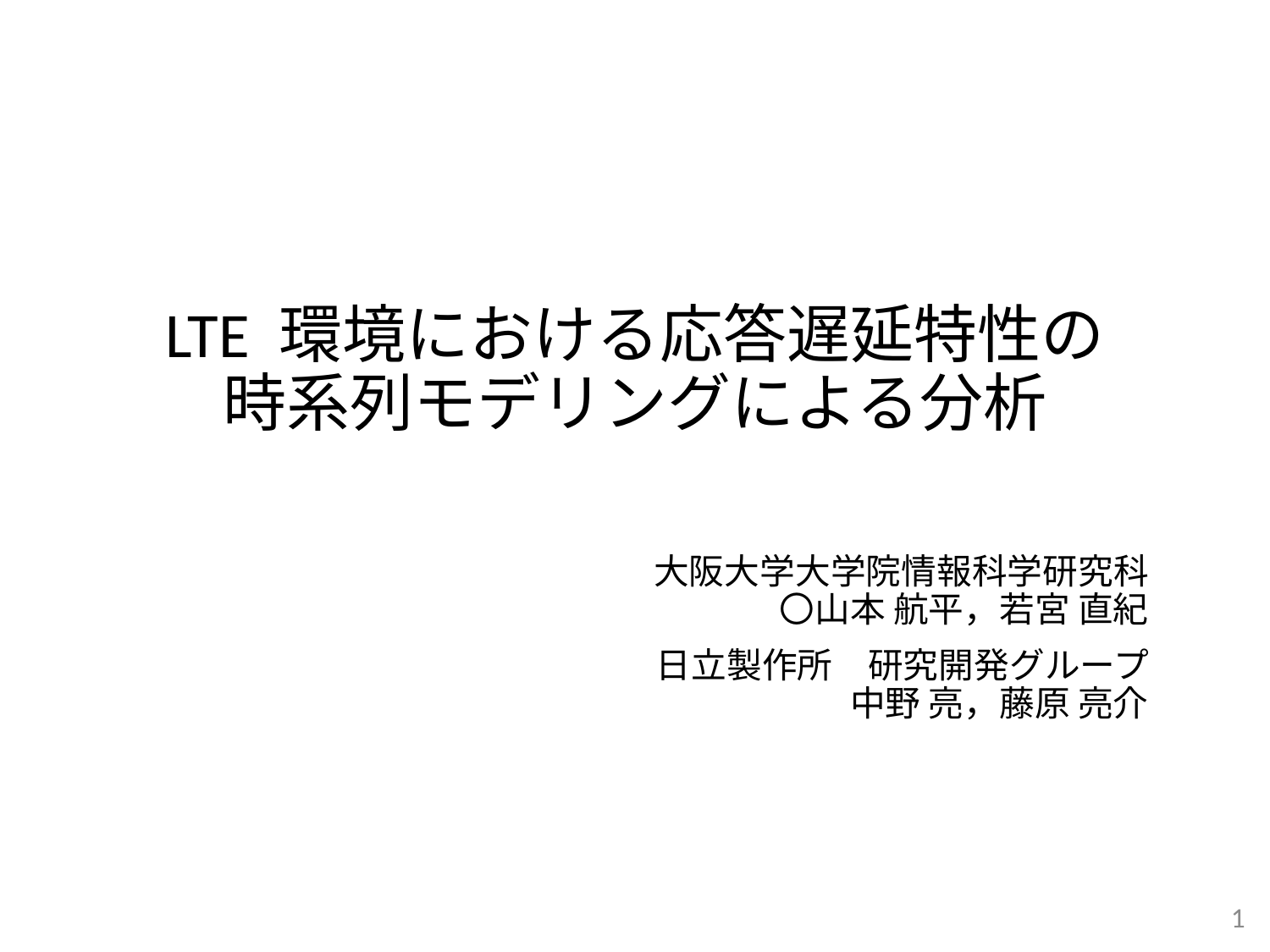

# LTE 環境における応答遅延特性の 時系列モデリングによる分析
大阪大学大学院情報科学研究科
〇山本 航平，若宮 直紀
日立製作所　研究開発グループ
中野 亮，藤原 亮介